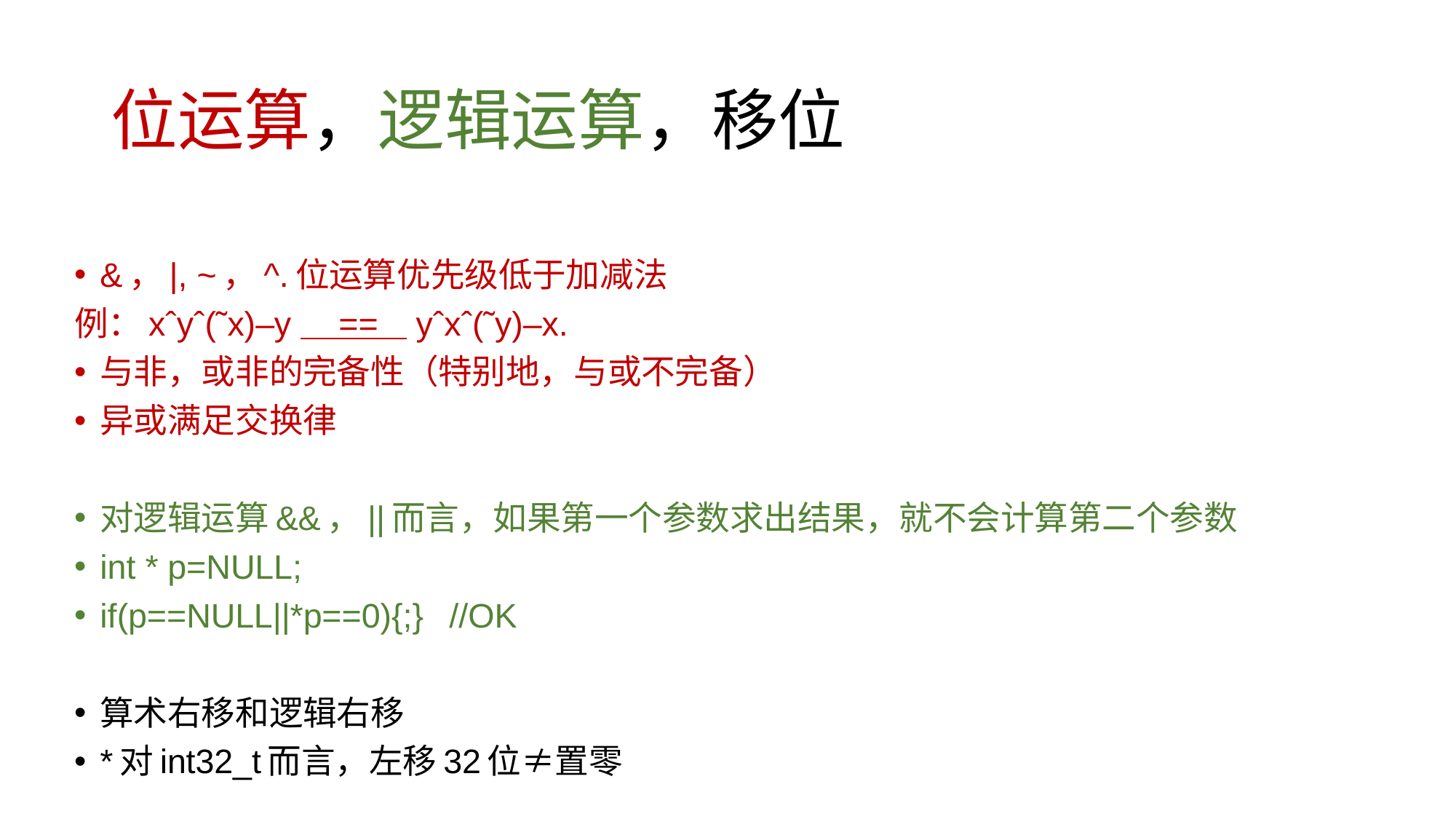

# 位运算，逻辑运算，移位

&，|, ~，^.位运算优先级低于加减法
例：xˆyˆ(˜x)–y     ==    yˆxˆ(˜y)–x.
与非，或非的完备性（特别地，与或不完备）
异或满足交换律

对逻辑运算&&，||而言，如果第一个参数求出结果，就不会计算第二个参数
int * p=NULL;
if(p==NULL||*p==0){;}	//OK

算术右移和逻辑右移
*对int32_t而言，左移32位≠置零